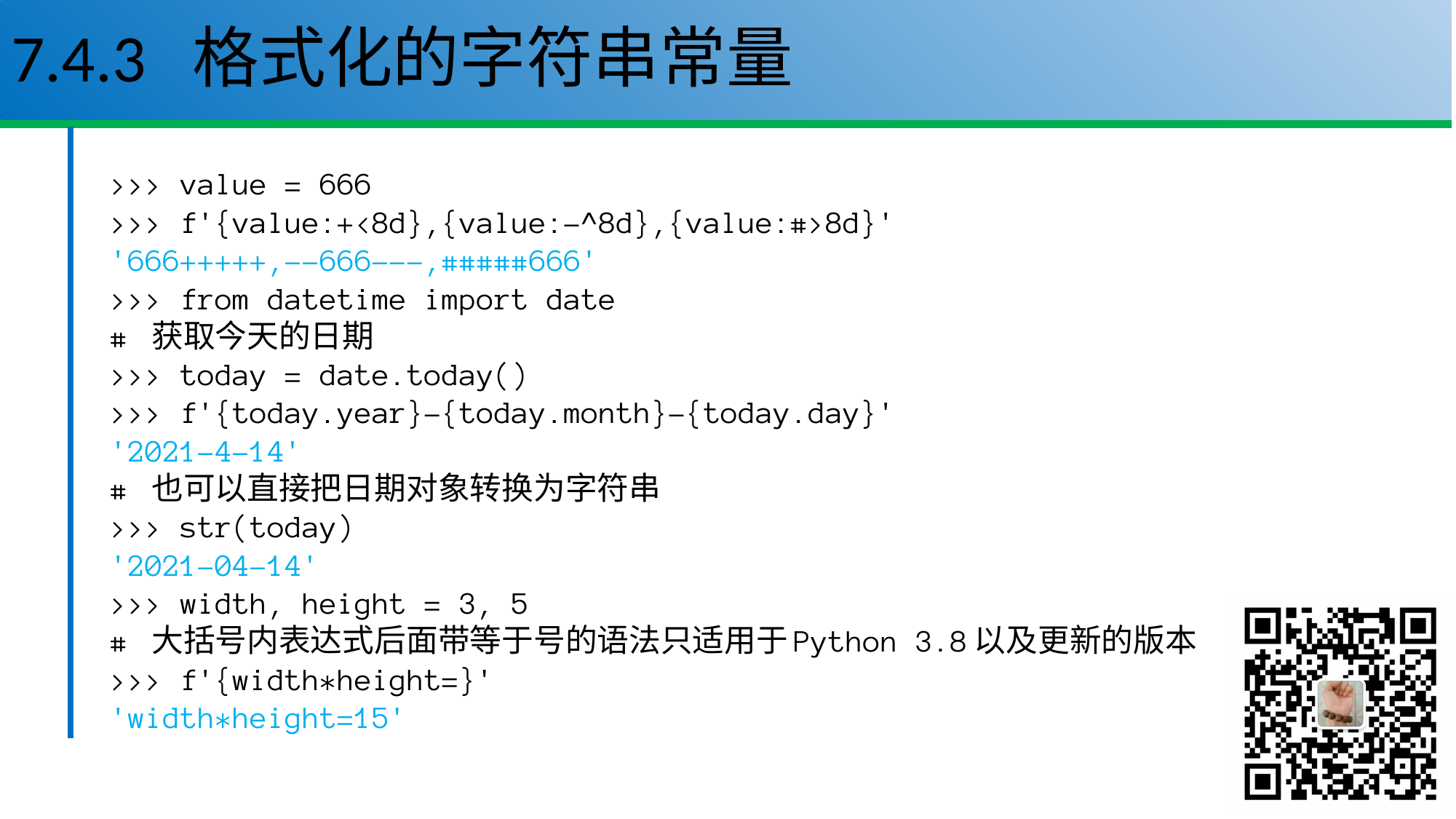

# 7.4.3  格式化的字符串常量
>>> value = 666
>>> f'{value:+<8d},{value:-^8d},{value:#>8d}'
'666+++++,--666---,#####666'
>>> from datetime import date
# 获取今天的日期
>>> today = date.today()
>>> f'{today.year}-{today.month}-{today.day}'
'2021-4-14'
# 也可以直接把日期对象转换为字符串
>>> str(today)
'2021-04-14'
>>> width, height = 3, 5
# 大括号内表达式后面带等于号的语法只适用于Python 3.8以及更新的版本
>>> f'{width*height=}'
'width*height=15'
20